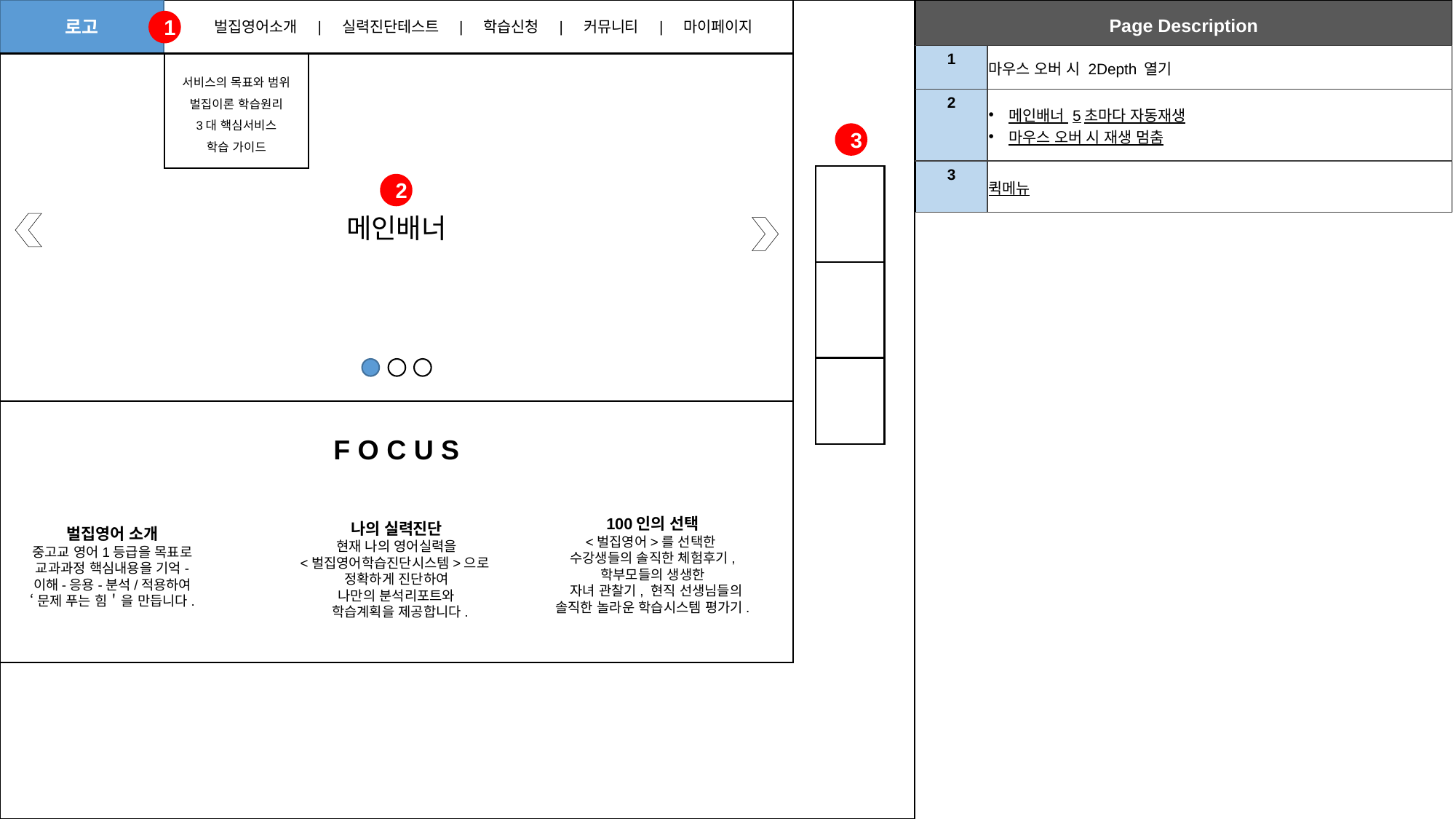

로고
| Page Description |  |
| --- | --- |
| 1 | 마우스 오버 시 2Depth 열기 |
| 2 | 메인배너 5초마다 자동재생 마우스 오버 시 재생 멈춤 |
| 3 | 퀵메뉴 |

1
벌집영어소개    |    실력진단테스트    |    학습신청    |    커뮤니티    |    마이페이지
서비스의 목표와 범위
벌집이론 학습원리
3대 핵심서비스
학습 가이드
메인배너
3

2

F O C U S
100인의 선택
<벌집영어>를 선택한
수강생들의 솔직한 체험후기,
학부모들의 생생한
 자녀 관찰기, 현직 선생님들의
솔직한 놀라운 학습시스템 평가기.
나의 실력진단
현재 나의 영어실력을
<벌집영어학습진단시스템>으로
정확하게 진단하여
나만의 분석리포트와
 학습계획을 제공합니다.
벌집영어 소개
중고교 영어1등급을 목표로
교과과정 핵심내용을 기억-
이해-응용-분석/적용하여
‘문제 푸는 힘＇을 만듭니다.